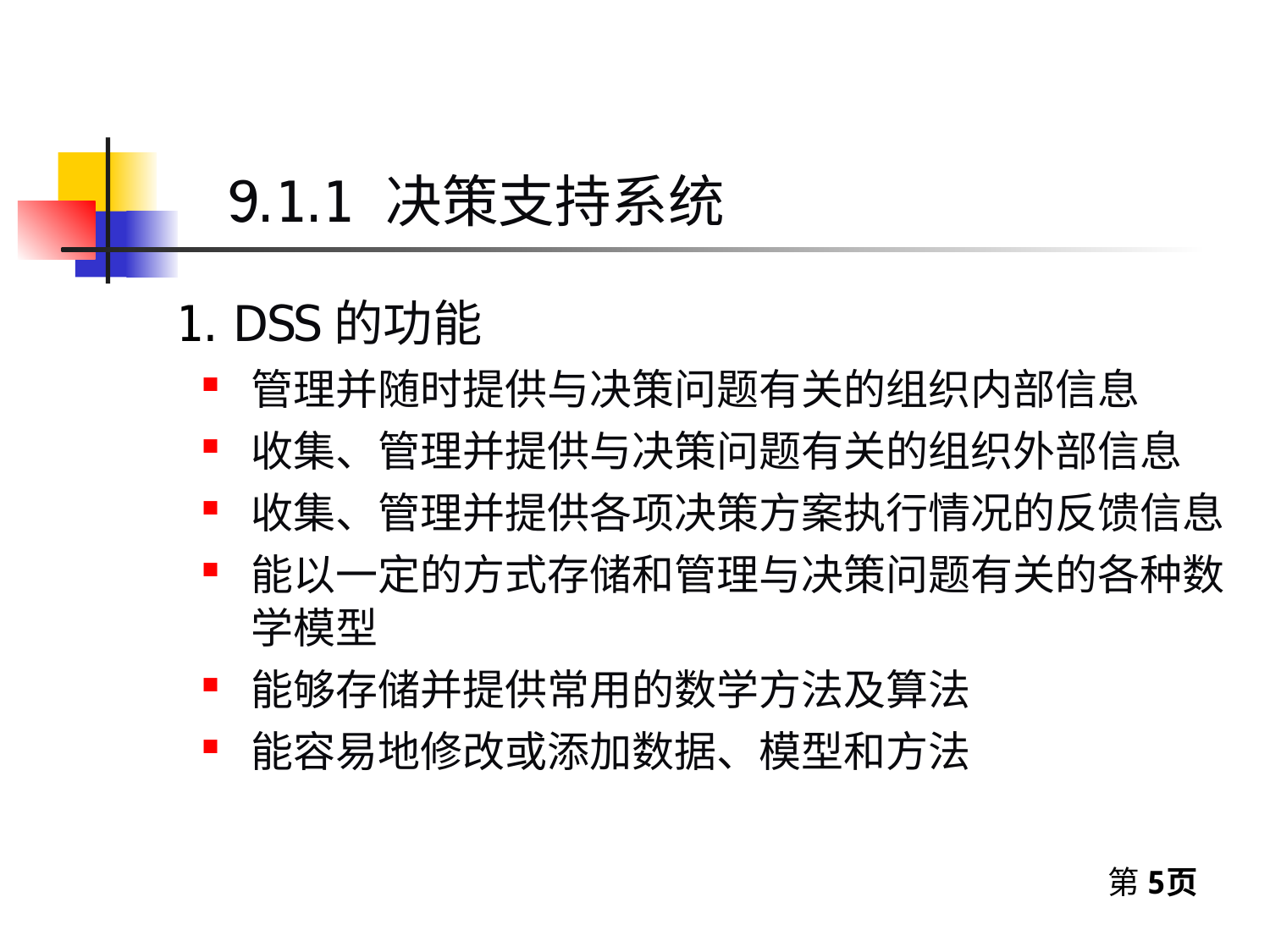

9.1.1 决策支持系统
1. DSS的功能
管理并随时提供与决策问题有关的组织内部信息
收集、管理并提供与决策问题有关的组织外部信息
收集、管理并提供各项决策方案执行情况的反馈信息
能以一定的方式存储和管理与决策问题有关的各种数学模型
能够存储并提供常用的数学方法及算法
能容易地修改或添加数据、模型和方法